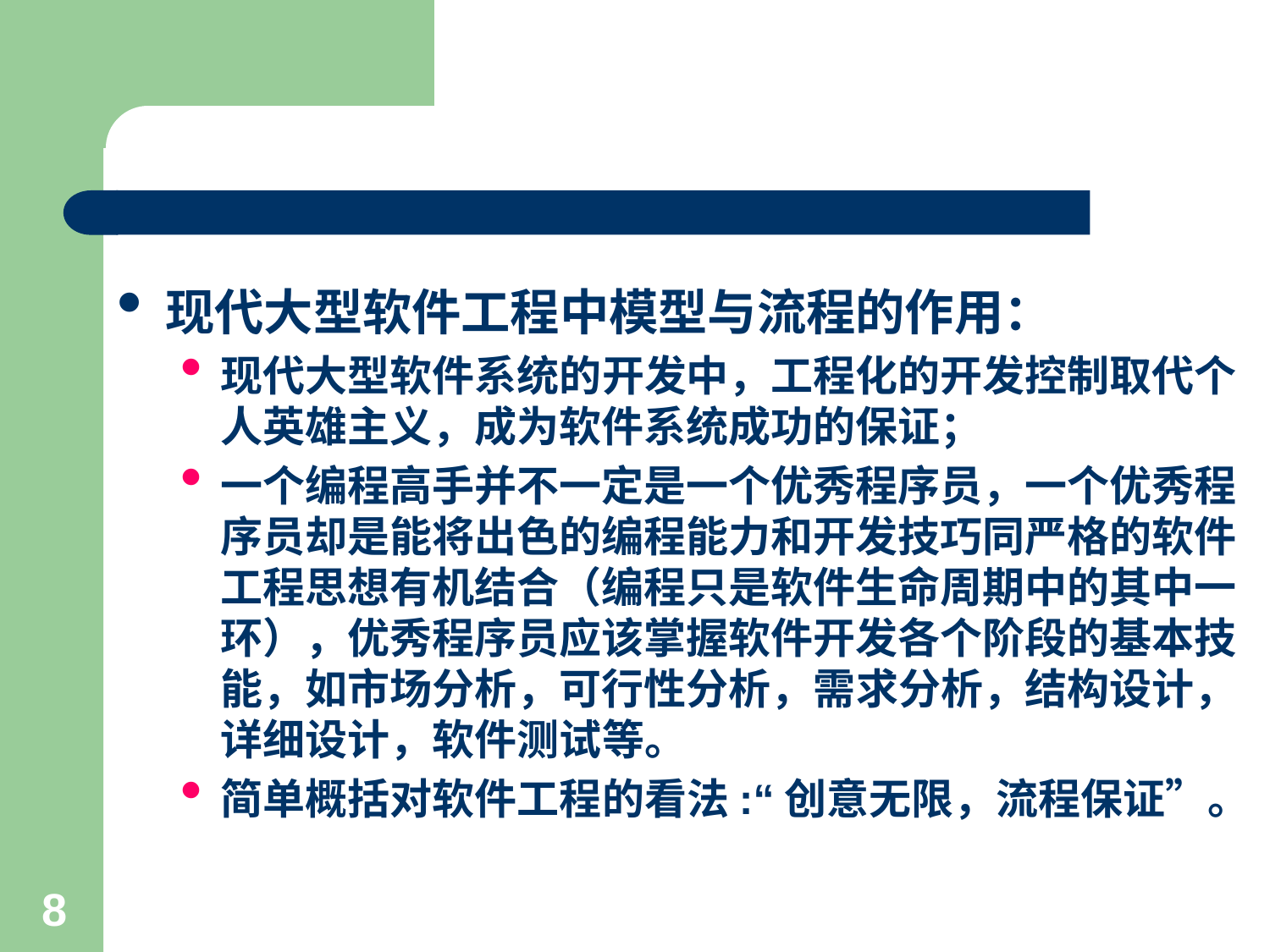

#
现代大型软件工程中模型与流程的作用：
现代大型软件系统的开发中，工程化的开发控制取代个人英雄主义，成为软件系统成功的保证；
一个编程高手并不一定是一个优秀程序员，一个优秀程序员却是能将出色的编程能力和开发技巧同严格的软件工程思想有机结合（编程只是软件生命周期中的其中一环），优秀程序员应该掌握软件开发各个阶段的基本技能，如市场分析，可行性分析，需求分析，结构设计，详细设计，软件测试等。
简单概括对软件工程的看法:“创意无限，流程保证”。
8